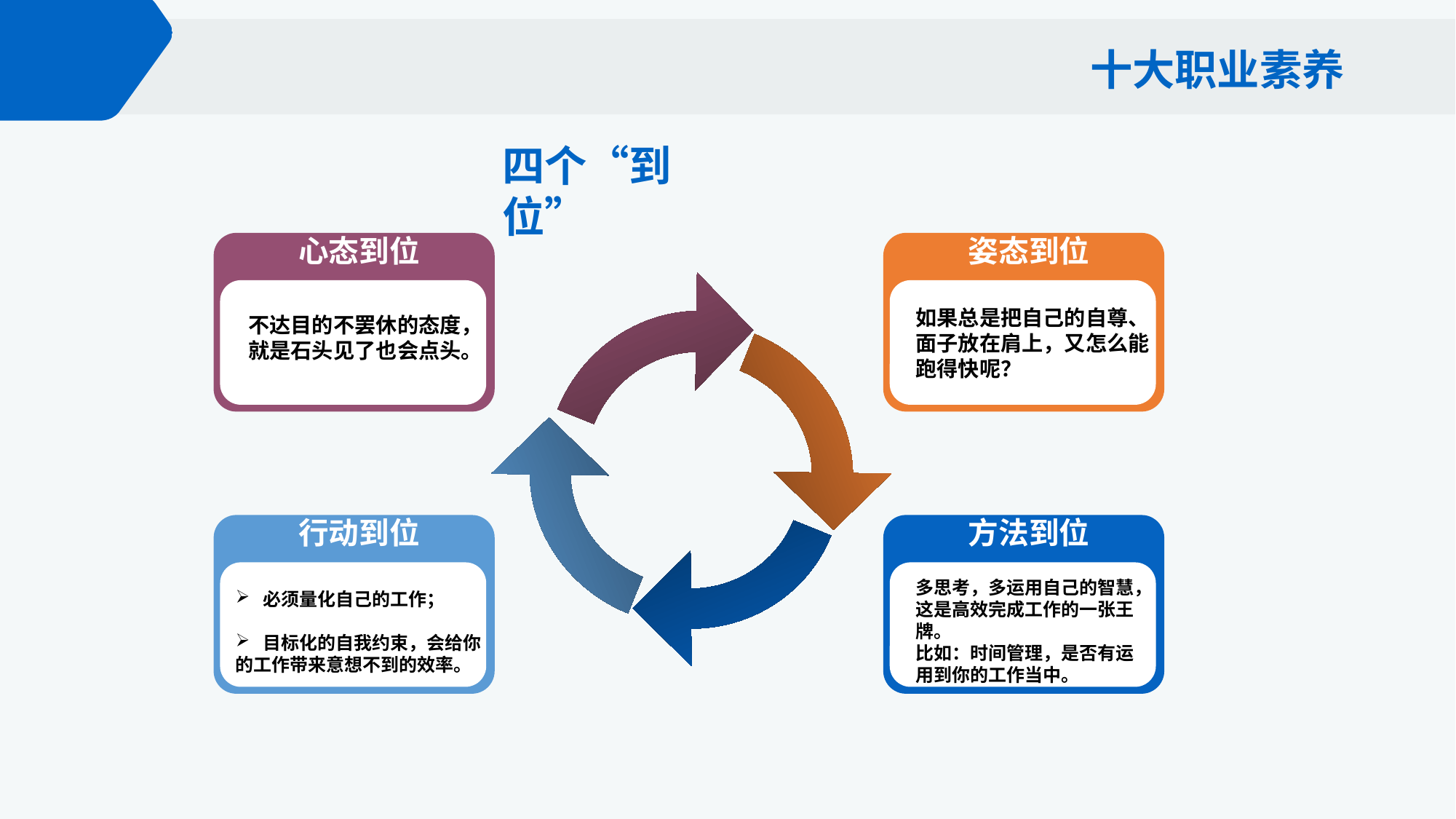

十大职业素养
四个“到位”
心态到位
姿态到位

如果总是把自己的自尊、面子放在肩上，又怎么能跑得快呢？
不达目的不罢休的态度，就是石头见了也会点头。

行动到位
方法到位

多思考，多运用自己的智慧，这是高效完成工作的一张王牌。
比如：时间管理，是否有运用到你的工作当中。
  必须量化自己的工作；

  目标化的自我约束，会给你的工作带来意想不到的效率。